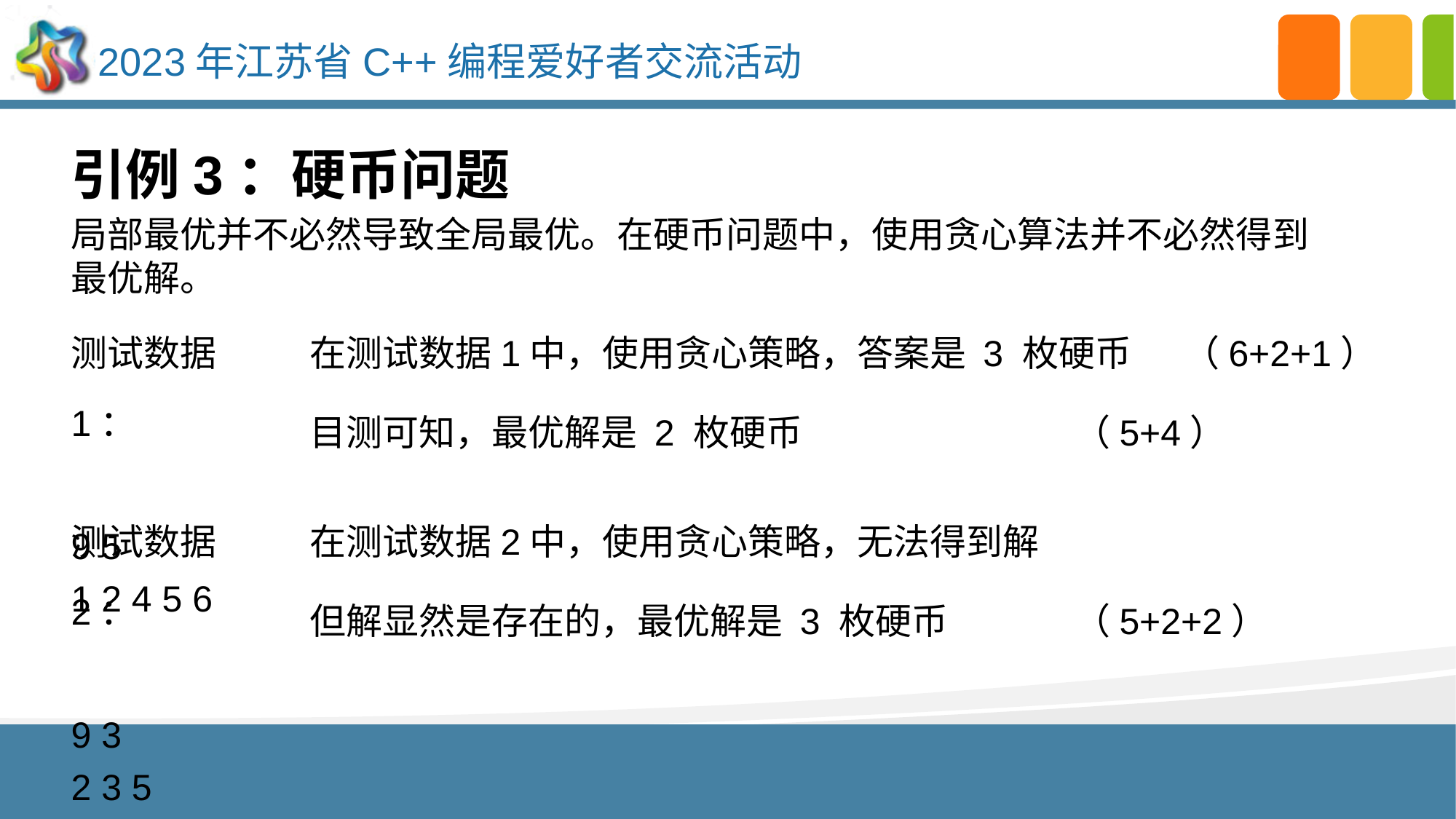

引例3：硬币问题
局部最优并不必然导致全局最优。在硬币问题中，使用贪心算法并不必然得到最优解。
测试数据1：
9 5
1 2 4 5 6

在测试数据1中，使用贪心策略，答案是 3 枚硬币	（6+2+1）
目测可知，最优解是 2 枚硬币 			（5+4）
测试数据2：
9 3
2 3 5
在测试数据2中，使用贪心策略，无法得到解
但解显然是存在的，最优解是 3 枚硬币		（5+2+2）